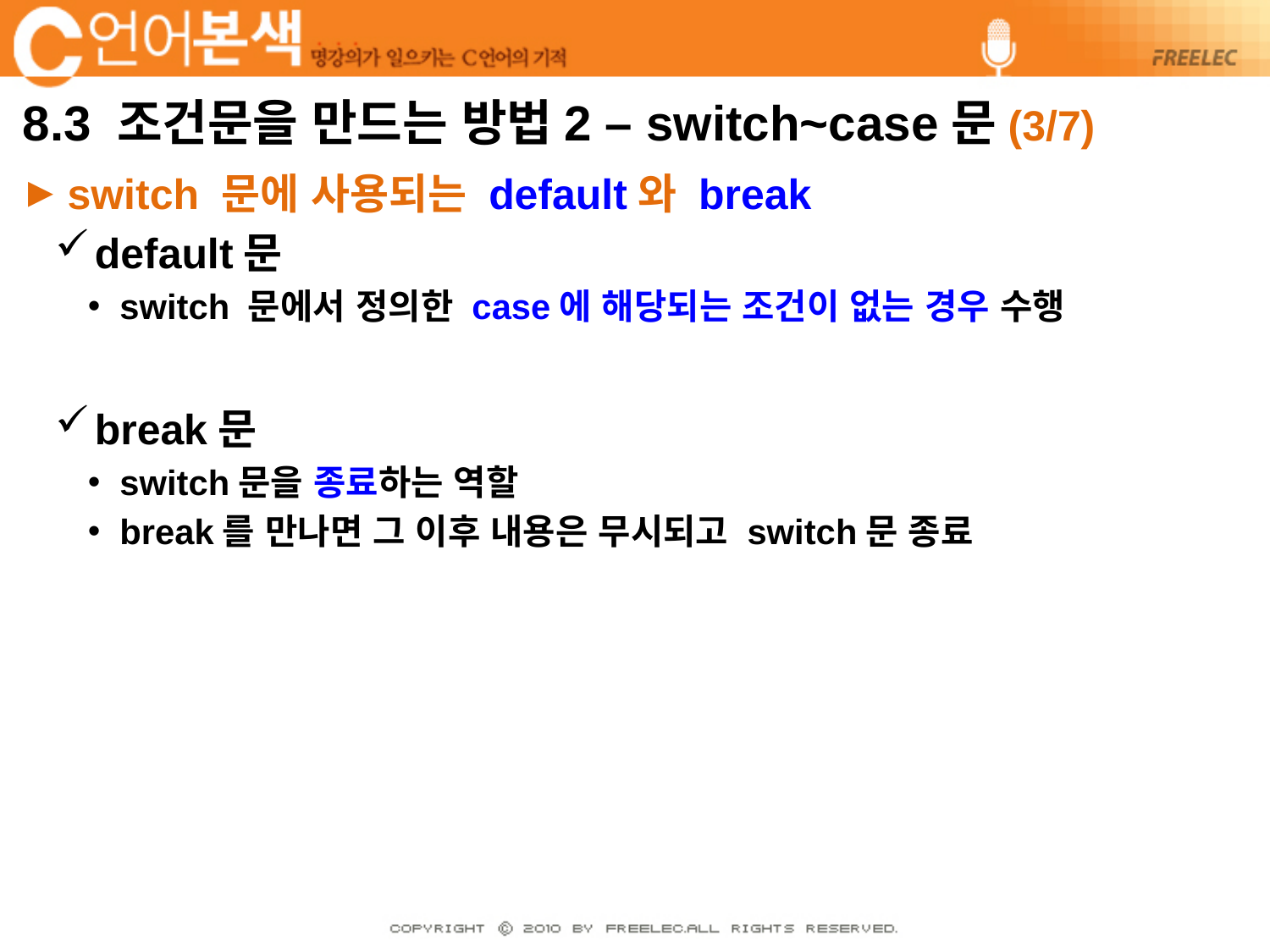

# 8.3 조건문을 만드는 방법2 – switch~case문(3/7)
switch 문에 사용되는 default와 break
default문
switch 문에서 정의한 case에 해당되는 조건이 없는 경우 수행

break문
switch문을 종료하는 역할
break를 만나면 그 이후 내용은 무시되고 switch문 종료